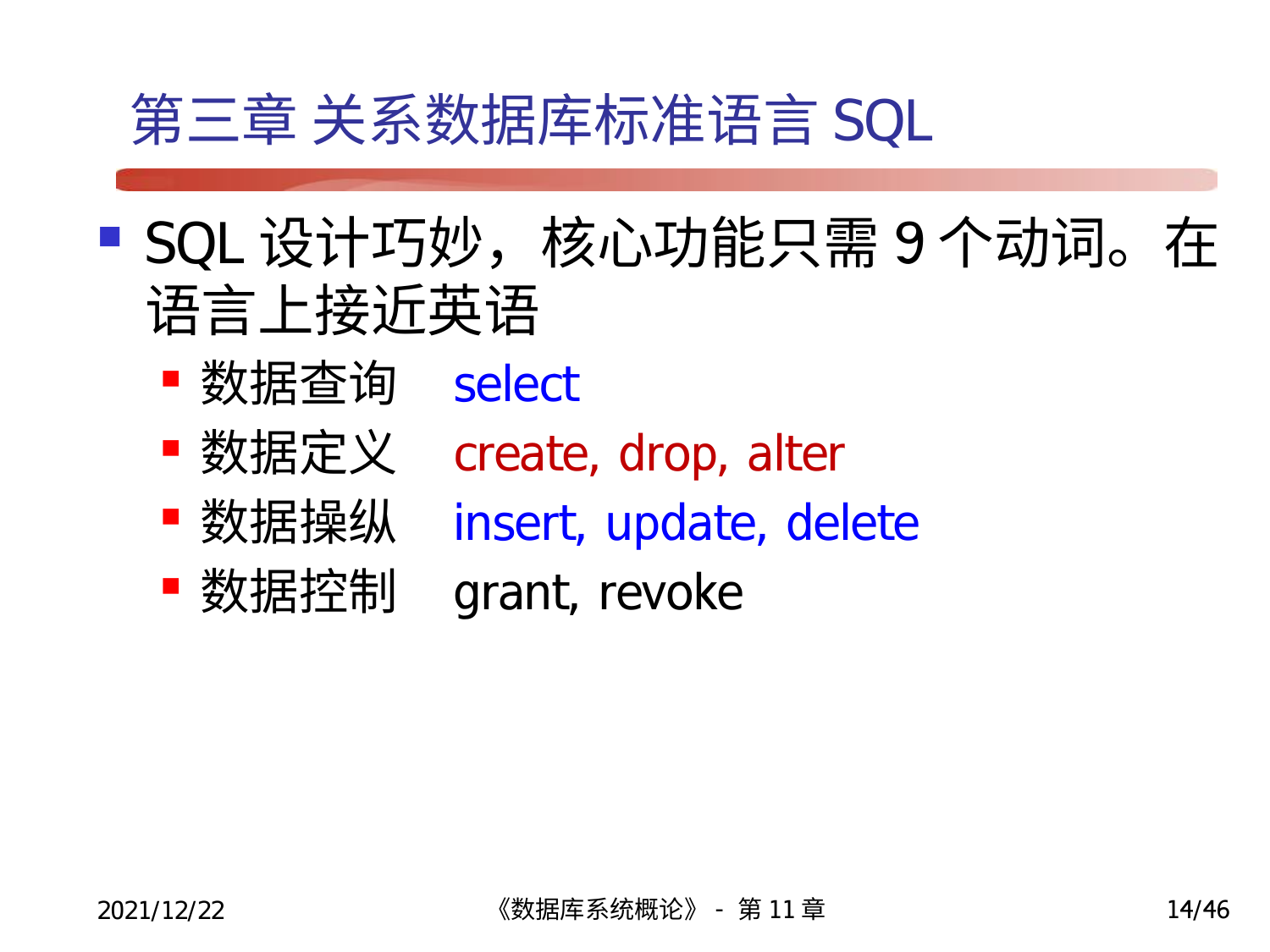

# 第三章 关系数据库标准语言SQL
SQL设计巧妙，核心功能只需9个动词。在语言上接近英语
数据查询	select
数据定义	create, drop, alter
数据操纵	insert, update, delete
数据控制	grant, revoke

《数据库系统概论》- 第11章
14/46
2021/12/22